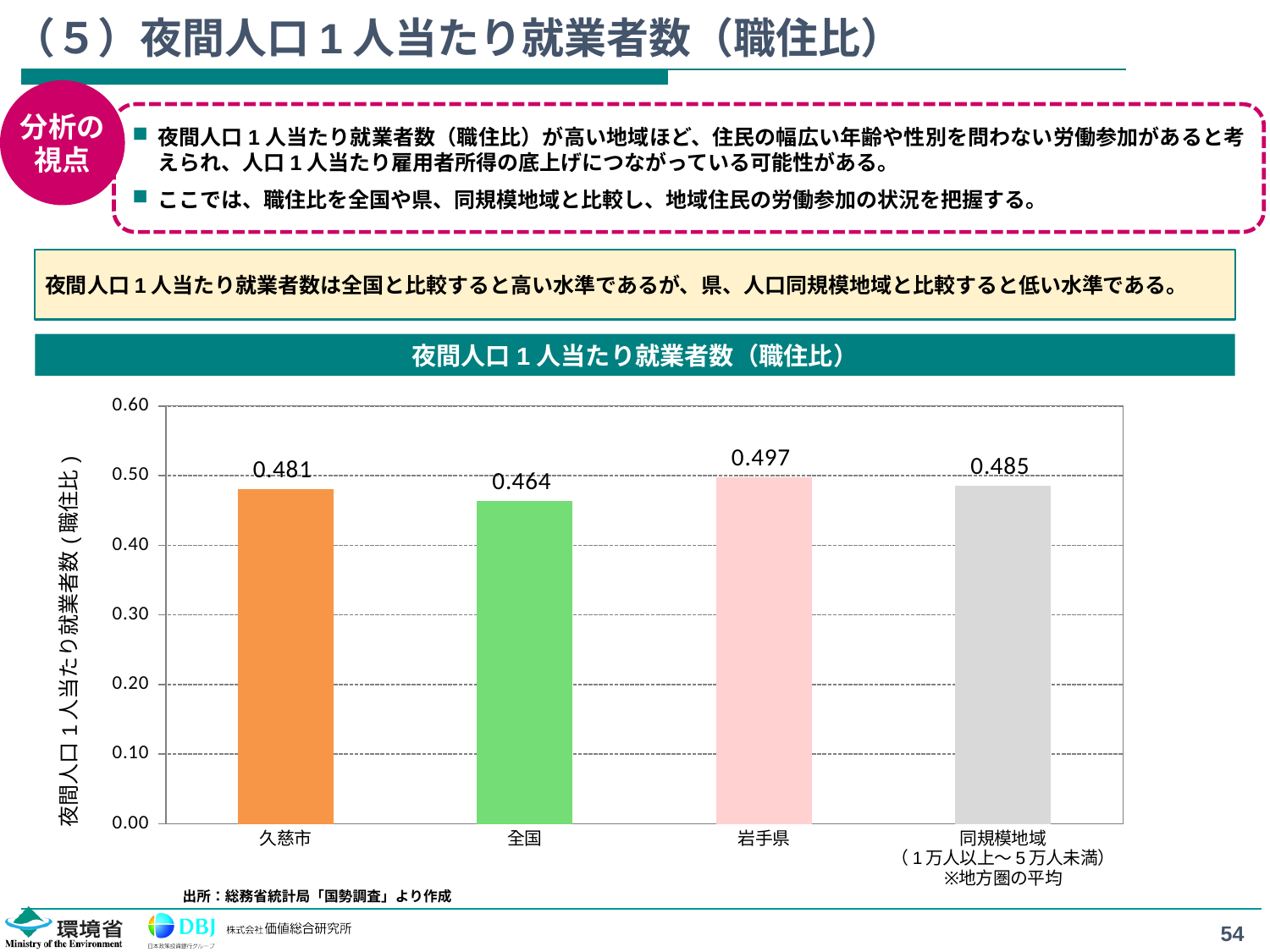

# （５）夜間人口1人当たり就業者数（職住比）
分析の
視点
夜間人口1人当たり就業者数（職住比）が高い地域ほど、住民の幅広い年齢や性別を問わない労働参加があると考えられ、人口1人当たり雇用者所得の底上げにつながっている可能性がある。
ここでは、職住比を全国や県、同規模地域と比較し、地域住民の労働参加の状況を把握する。
夜間人口1人当たり就業者数は全国と比較すると高い水準であるが、県、人口同規模地域と比較すると低い水準である。
夜間人口1人当たり就業者数（職住比）

### Chart

| Category | 就業者数 |
|---|---|
| 久慈市 | 0.48072498737444586 |
| 全国 | 0.4635835730265638 |
| 岩手県 | 0.4972897653474461 |
| 同規模地域
（1万人以上～5万人未満）
※地方圏の平均 | 0.48532847328875584 |
出所：総務省統計局「国勢調査」より作成
54